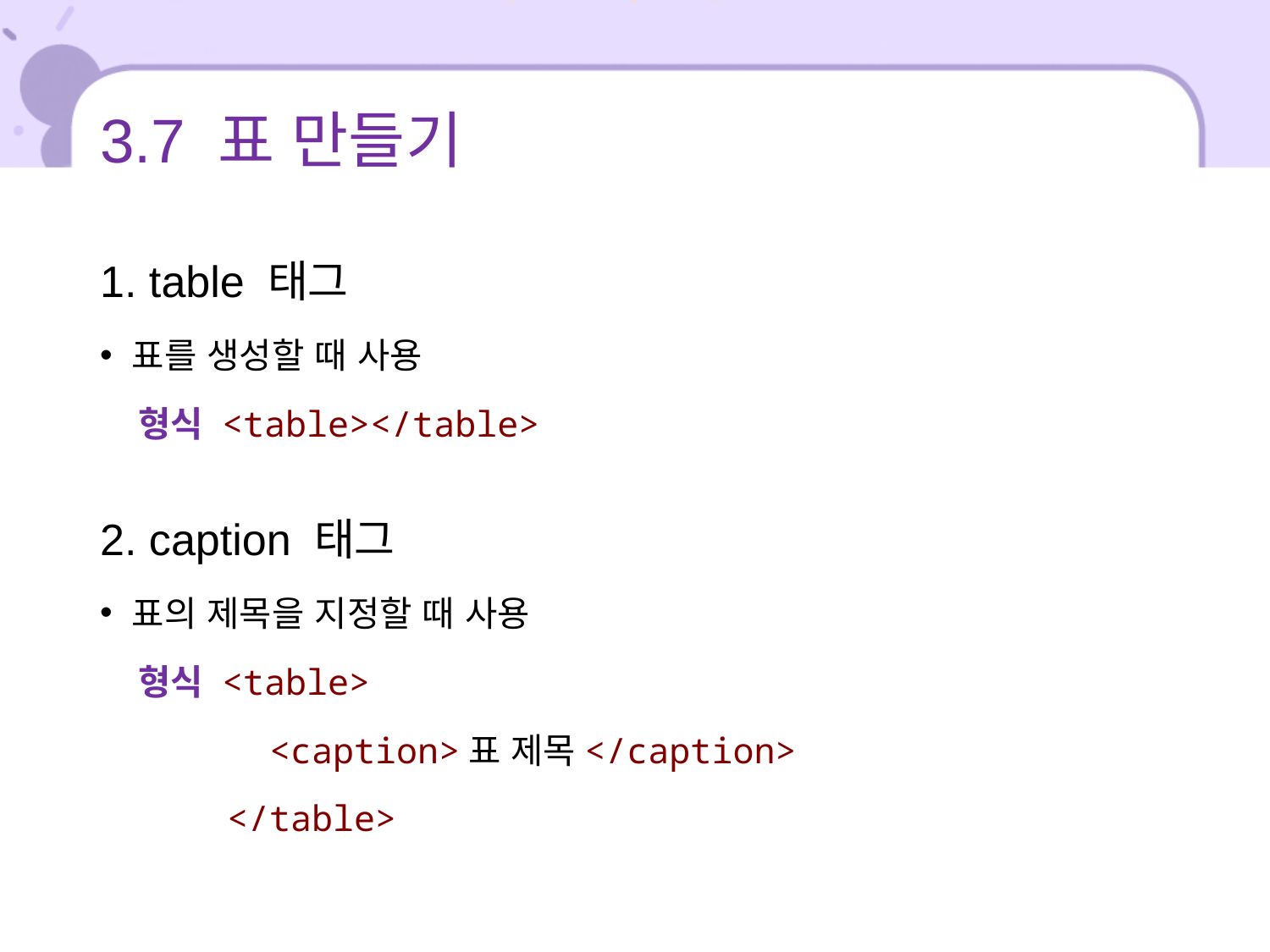

# 3.7 표 만들기
1. table 태그
표를 생성할 때 사용
   형식 <table></table>

2. caption 태그
표의 제목을 지정할 때 사용
   형식 <table>
        <caption>표 제목</caption>
      </table>